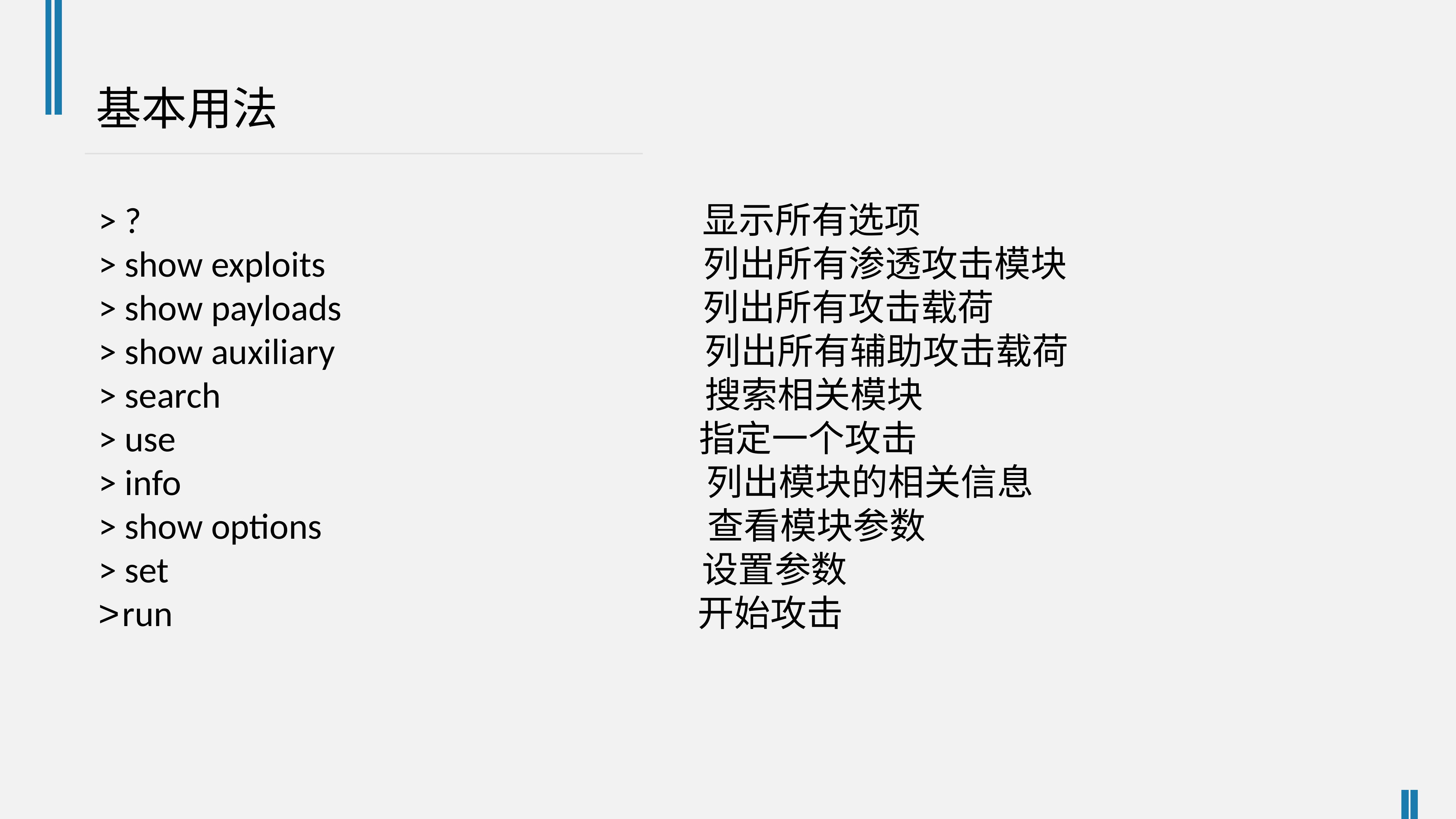

基本用法
> ? 	                                                                  显示所有选项
> show exploits                                             列出所有渗透攻击模块
> show payloads                                           列出所有攻击载荷
> show auxiliary                                            列出所有辅助攻击载荷
> search                                                          搜索相关模块
> use                                                    		指定一个攻击
> info                                                               列出模块的相关信息
> show options                                              查看模块参数
> set                                                                设置参数
>run                                                               开始攻击